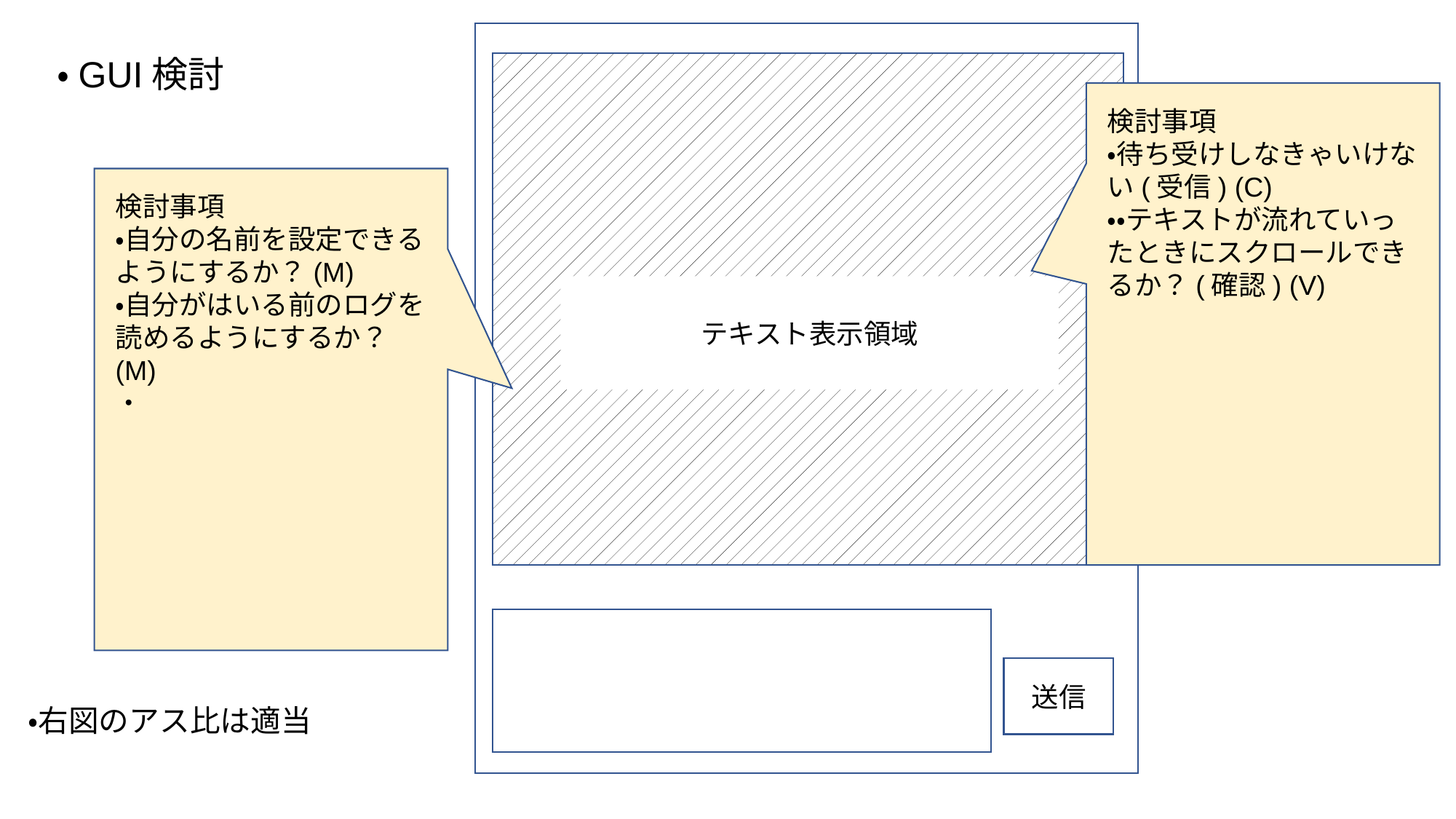

・GUI検討

検討事項
・待ち受けしなきゃいけない(受信) (C)
・・テキストが流れていったときにスクロールできるか？(確認) (V)

検討事項
・自分の名前を設定できるようにするか？(M)
・自分がはいる前のログを読めるようにするか？(M)
・
テキスト表示領域

送信
・右図のアス比は適当